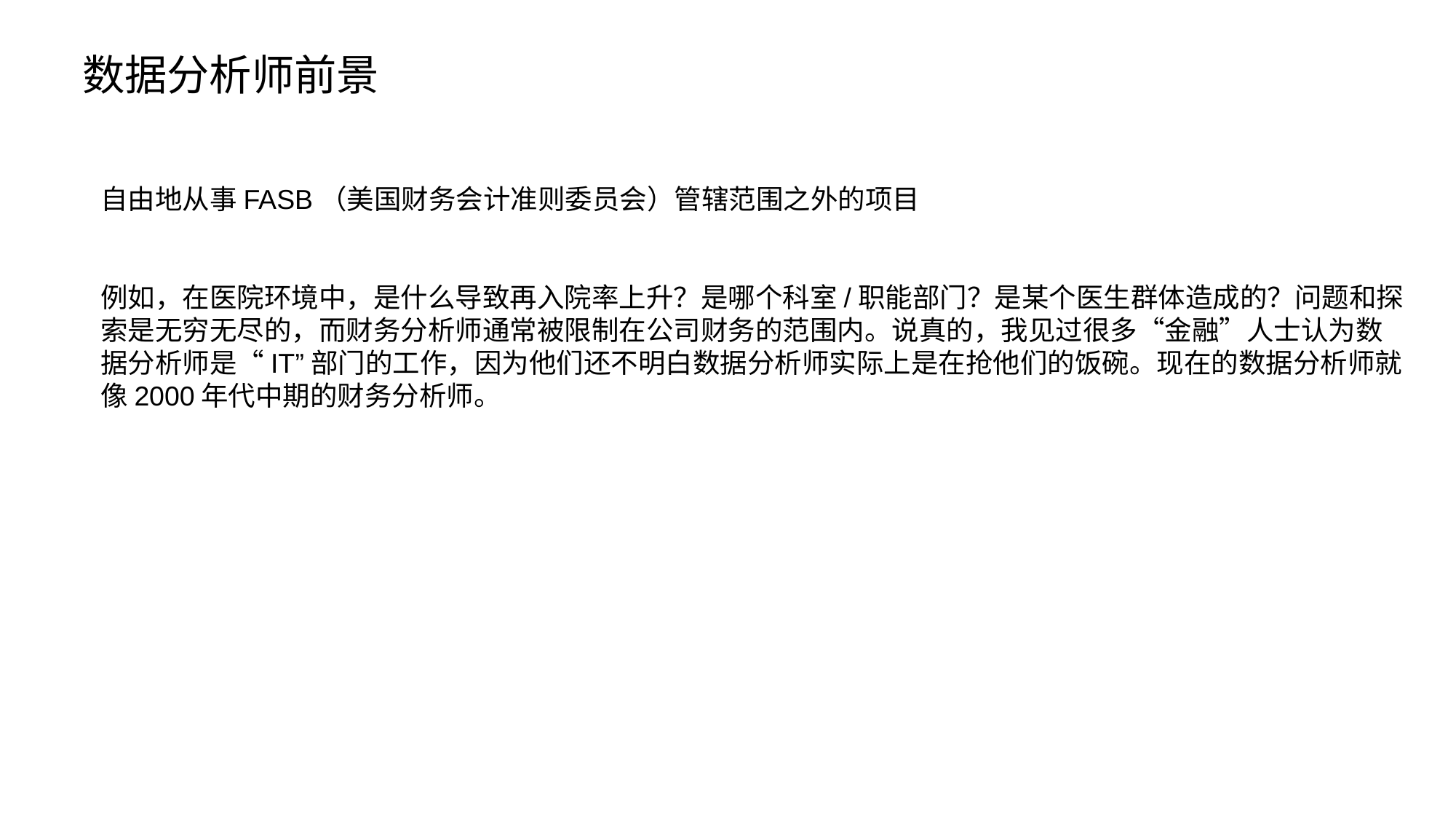

数据分析师前景
自由地从事FASB（美国财务会计准则委员会）管辖范围之外的项目

例如，在医院环境中，是什么导致再入院率上升？是哪个科室/职能部门？是某个医生群体造成的？问题和探索是无穷无尽的，而财务分析师通常被限制在公司财务的范围内。说真的，我见过很多“金融”人士认为数据分析师是“IT”部门的工作，因为他们还不明白数据分析师实际上是在抢他们的饭碗。现在的数据分析师就像2000年代中期的财务分析师。